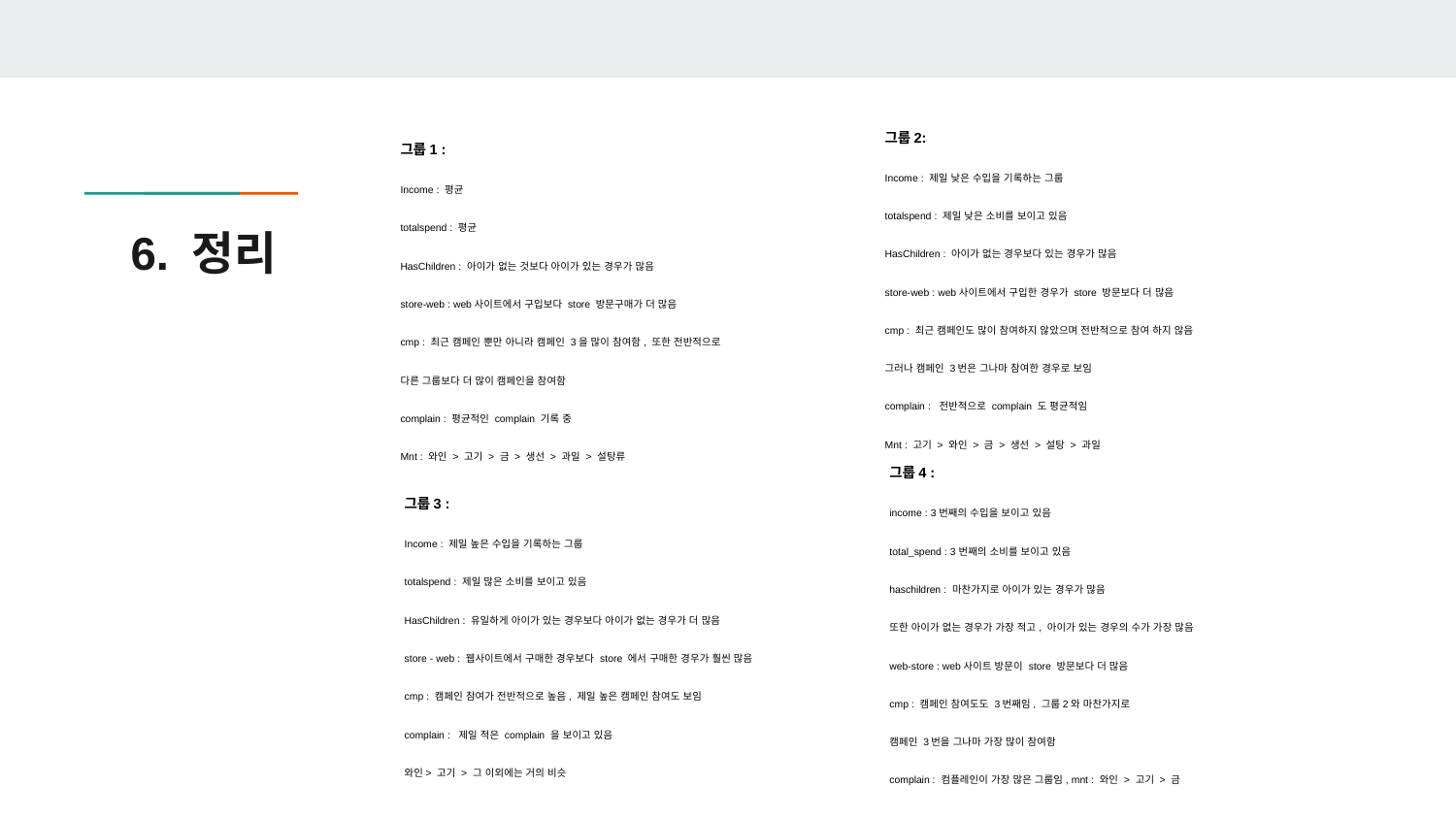

그룹2:
Income : 제일 낮은 수입을 기록하는 그룹
totalspend : 제일 낮은 소비를 보이고 있음
HasChildren : 아이가 없는 경우보다 있는 경우가 많음
store-web : web사이트에서 구입한 경우가 store 방문보다 더 많음
cmp : 최근 캠페인도 많이 참여하지 않았으며 전반적으로 참여 하지 않음
그러나 캠페인 3번은 그나마 참여한 경우로 보임
complain :  전반적으로 complain 도 평균적임
Mnt : 고기 > 와인 > 금 > 생선 > 설탕 > 과일

그룹1 :
Income : 평균
totalspend : 평균
HasChildren : 아이가 없는 것보다 아이가 있는 경우가 많음
store-web : web사이트에서 구입보다 store 방문구매가 더 많음
cmp : 최근 캠페인 뿐만 아니라 캠페인 3을 많이 참여함, 또한 전반적으로
다른 그룹보다 더 많이 캠페인을 참여함
complain : 평균적인 complain 기록 중
Mnt : 와인 > 고기 > 금 > 생선 > 과일 > 설탕류

# 6. 정리
그룹4 :
income : 3번째의 수입을 보이고 있음
total_spend : 3번째의 소비를 보이고 있음
haschildren : 마찬가지로 아이가 있는 경우가 많음
또한 아이가 없는 경우가 가장 적고, 아이가 있는 경우의 수가 가장 많음
web-store : web사이트 방문이 store 방문보다 더 많음
cmp : 캠페인 참여도도 3번째임, 그룹2와 마찬가지로
캠페인 3번을 그나마 가장 많이 참여함
complain : 컴플레인이 가장 많은 그룹임, mnt : 와인 > 고기 > 금

그룹3 :
Income : 제일 높은 수입을 기록하는 그룹
totalspend : 제일 많은 소비를 보이고 있음
HasChildren : 유일하게 아이가 있는 경우보다 아이가 없는 경우가 더 많음
store - web : 웹사이트에서 구매한 경우보다 store 에서 구매한 경우가 훨씬 많음
cmp : 캠페인 참여가 전반적으로 높음, 제일 높은 캠페인 참여도 보임
complain :  제일 적은 complain 을 보이고 있음
와인> 고기 > 그 이외에는 거의 비슷